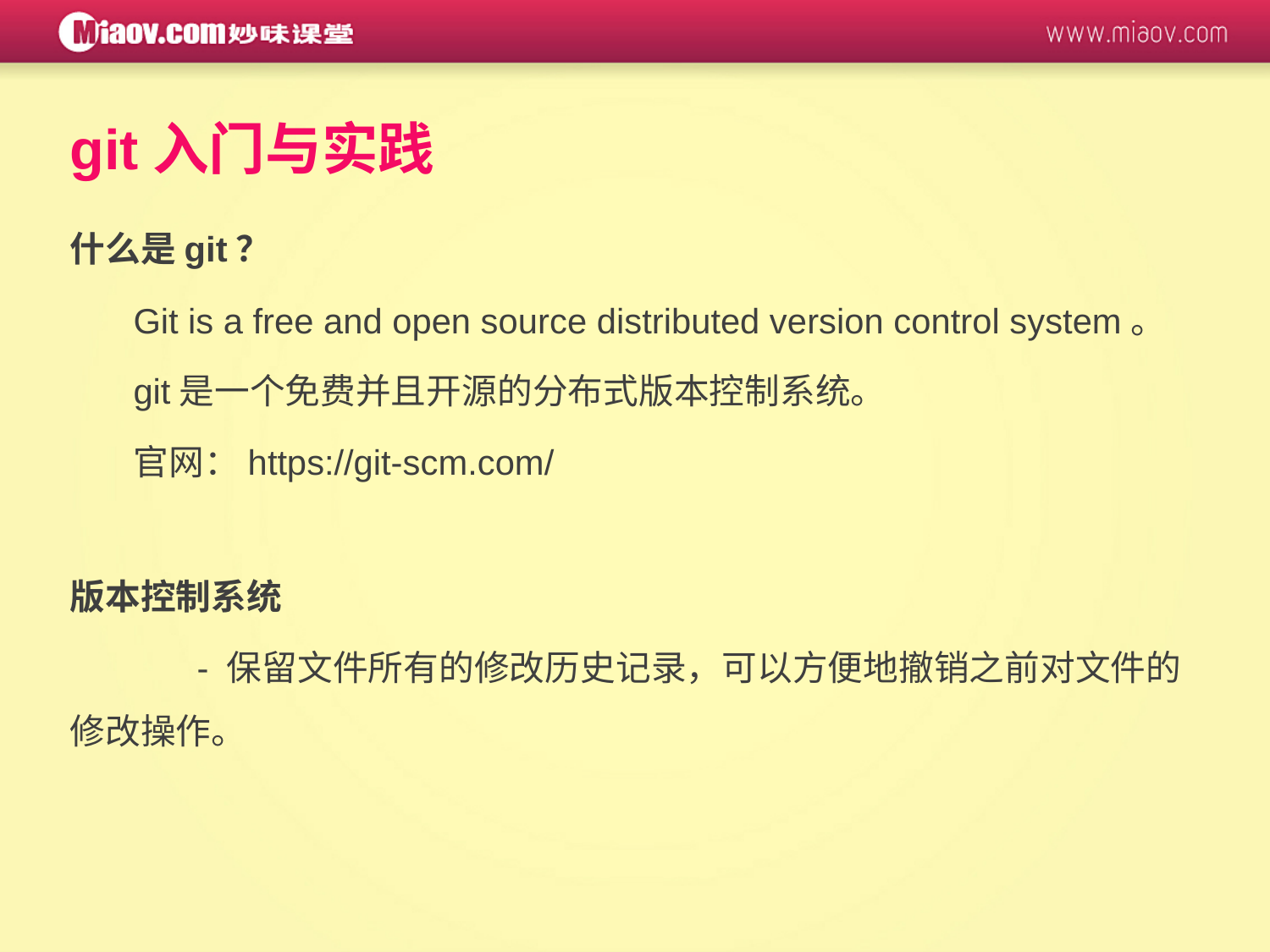

git入门与实践

什么是git？
Git is a free and open source distributed version control system。
git是一个免费并且开源的分布式版本控制系统。
官网：https://git-scm.com/

版本控制系统
	- 保留文件所有的修改历史记录，可以方便地撤销之前对文件的修改操作。